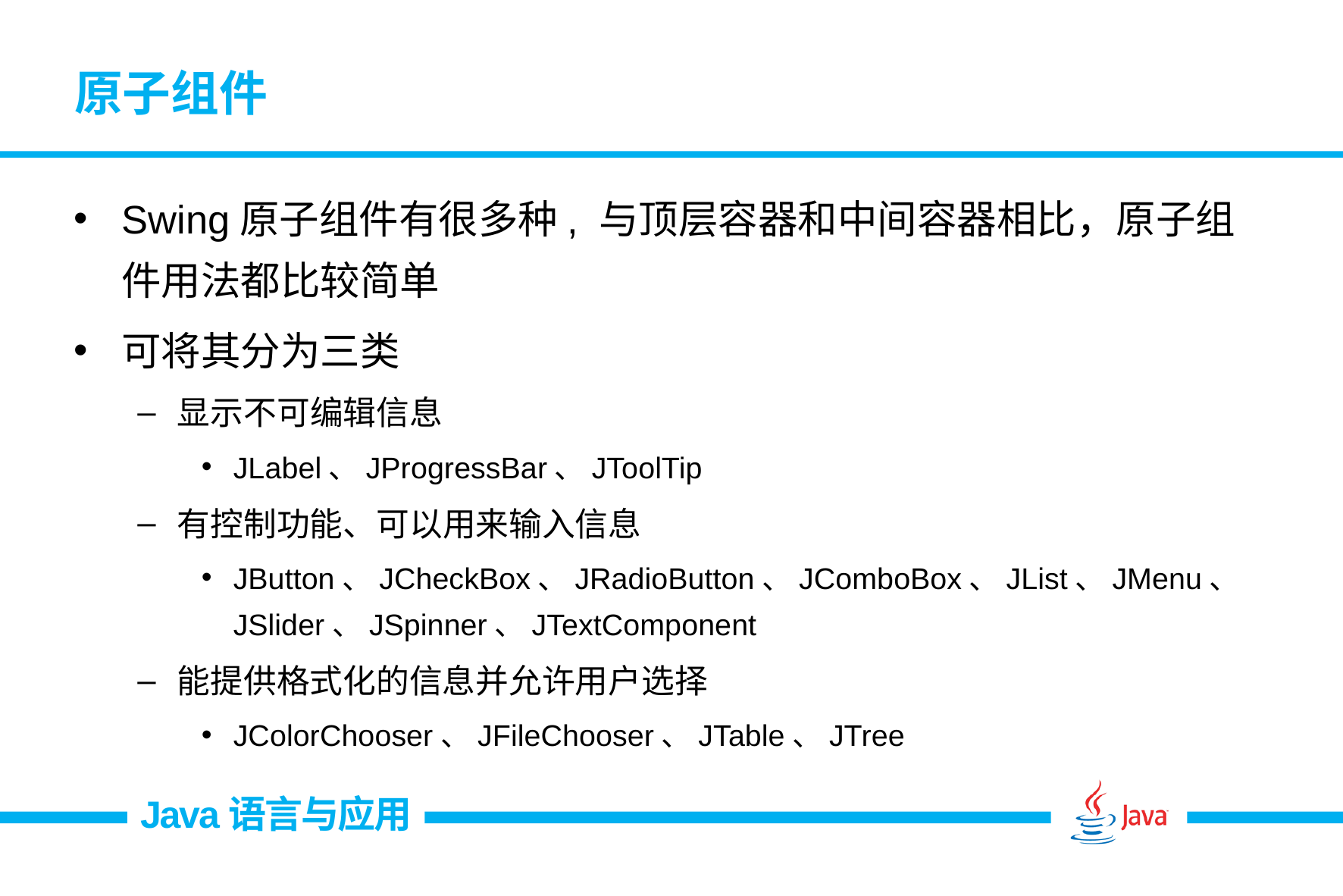

# 原子组件
Swing原子组件有很多种, 与顶层容器和中间容器相比，原子组件用法都比较简单
可将其分为三类
显示不可编辑信息
JLabel、JProgressBar、JToolTip
有控制功能、可以用来输入信息
JButton、JCheckBox、JRadioButton、JComboBox、JList、JMenu、JSlider、JSpinner、JTextComponent
能提供格式化的信息并允许用户选择
JColorChooser、JFileChooser、JTable、JTree